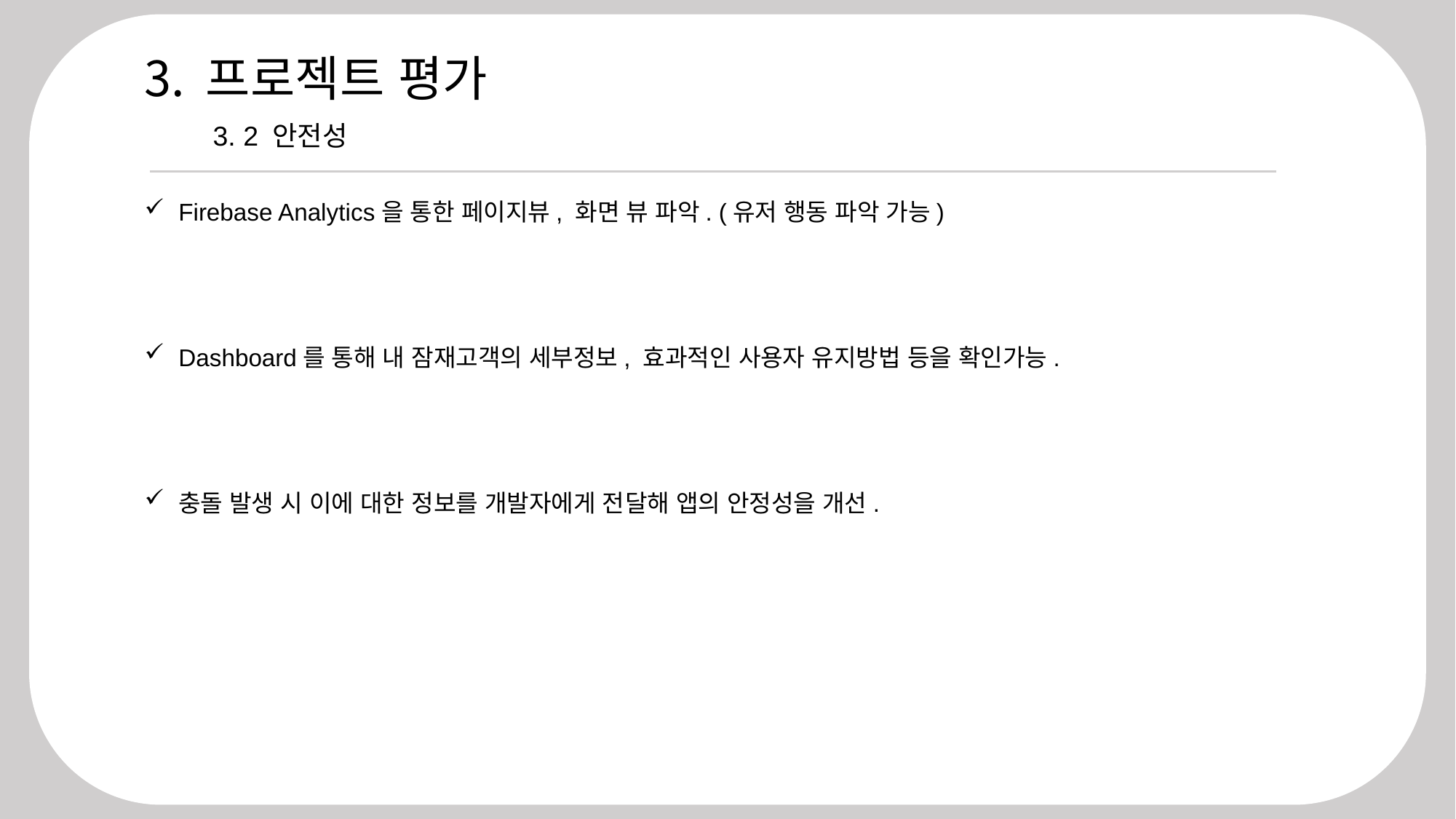

프로젝트 평가

3. 2 안전성
Firebase Analytics을 통한 페이지뷰, 화면 뷰 파악. (유저 행동 파악 가능)

Dashboard를 통해 내 잠재고객의 세부정보, 효과적인 사용자 유지방법 등을 확인가능.

충돌 발생 시 이에 대한 정보를 개발자에게 전달해 앱의 안정성을 개선.